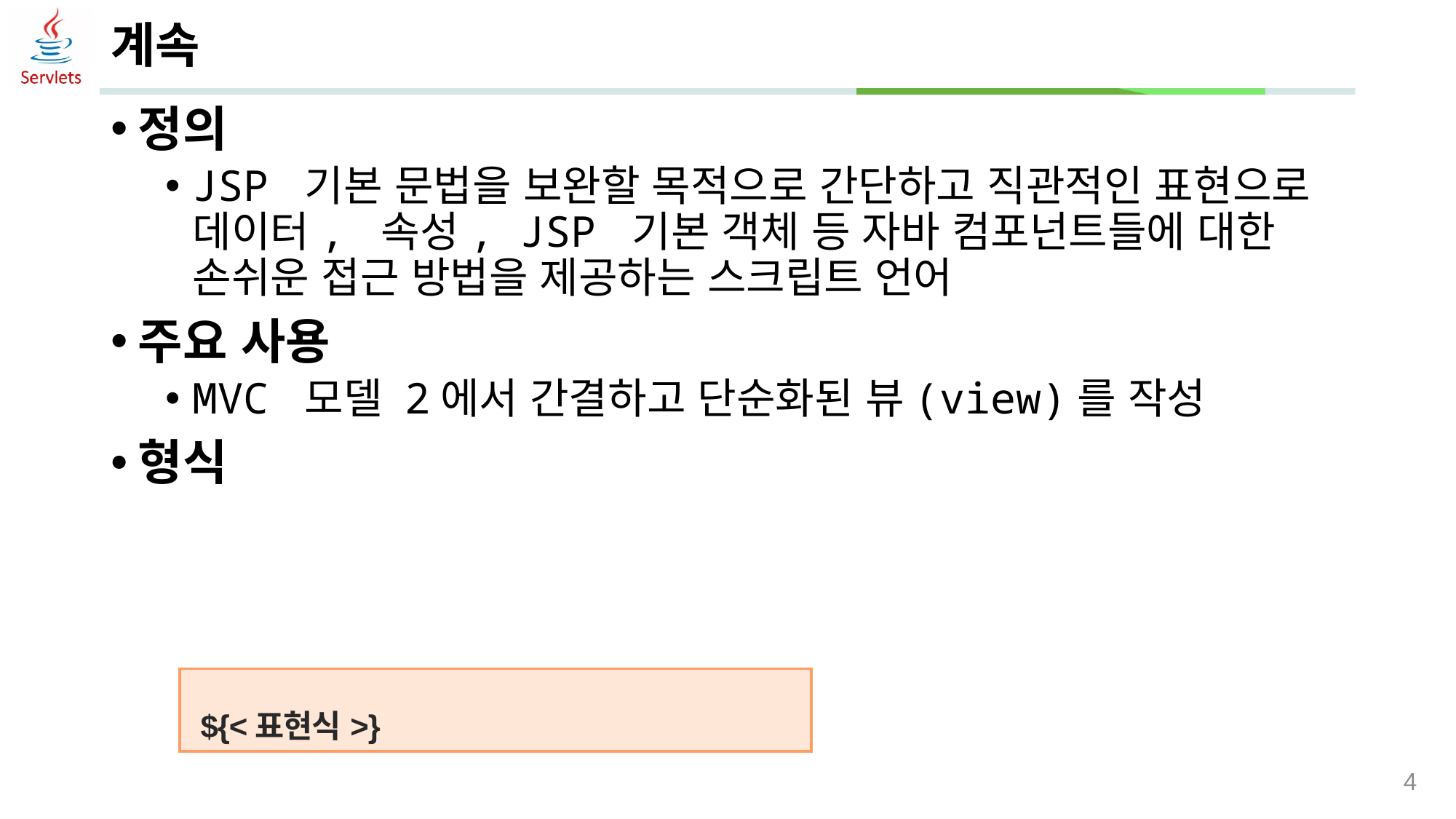

# 계속
정의
JSP 기본 문법을 보완할 목적으로 간단하고 직관적인 표현으로 데이터, 속성, JSP 기본 객체 등 자바 컴포넌트들에 대한 손쉬운 접근 방법을 제공하는 스크립트 언어
주요 사용
MVC 모델 2에서 간결하고 단순화된 뷰(view)를 작성
형식

| ${<표현식>} |
| --- |
4